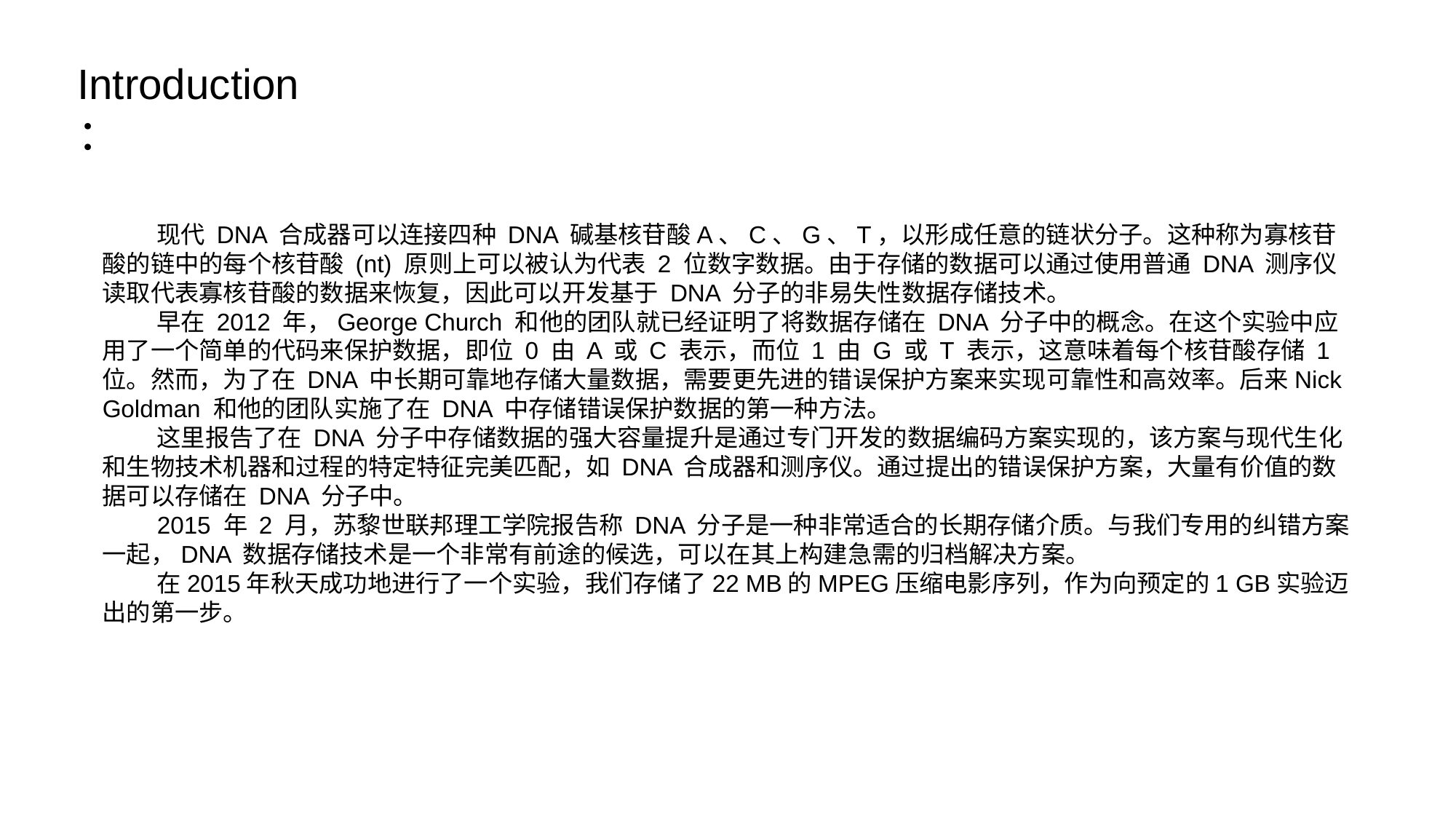

Introduction：
现代 DNA 合成器可以连接四种 DNA 碱基核苷酸A、C、G、T，以形成任意的链状分子。这种称为寡核苷酸的链中的每个核苷酸 (nt) 原则上可以被认为代表 2 位数字数据。由于存储的数据可以通过使用普通 DNA 测序仪读取代表寡核苷酸的数据来恢复，因此可以开发基于 DNA 分子的非易失性数据存储技术。
早在 2012 年，George Church 和他的团队就已经证明了将数据存储在 DNA 分子中的概念。在这个实验中应用了一个简单的代码来保护数据，即位 0 由 A 或 C 表示，而位 1 由 G 或 T 表示，这意味着每个核苷酸存储 1 位。然而，为了在 DNA 中长期可靠地存储大量数据，需要更先进的错误保护方案来实现可靠性和高效率。后来Nick Goldman 和他的团队实施了在 DNA 中存储错误保护数据的第一种方法。
这里报告了在 DNA 分子中存储数据的强大容量提升是通过专门开发的数据编码方案实现的，该方案与现代生化和生物技术机器和过程的特定特征完美匹配，如 DNA 合成器和测序仪。通过提出的错误保护方案，大量有价值的数据可以存储在 DNA 分子中。
2015 年 2 月，苏黎世联邦理工学院报告称 DNA 分子是一种非常适合的长期存储介质。与我们专用的纠错方案一起，DNA 数据存储技术是一个非常有前途的候选，可以在其上构建急需的归档解决方案。
在2015年秋天成功地进行了一个实验，我们存储了22 MB的MPEG压缩电影序列，作为向预定的1 GB实验迈出的第一步。